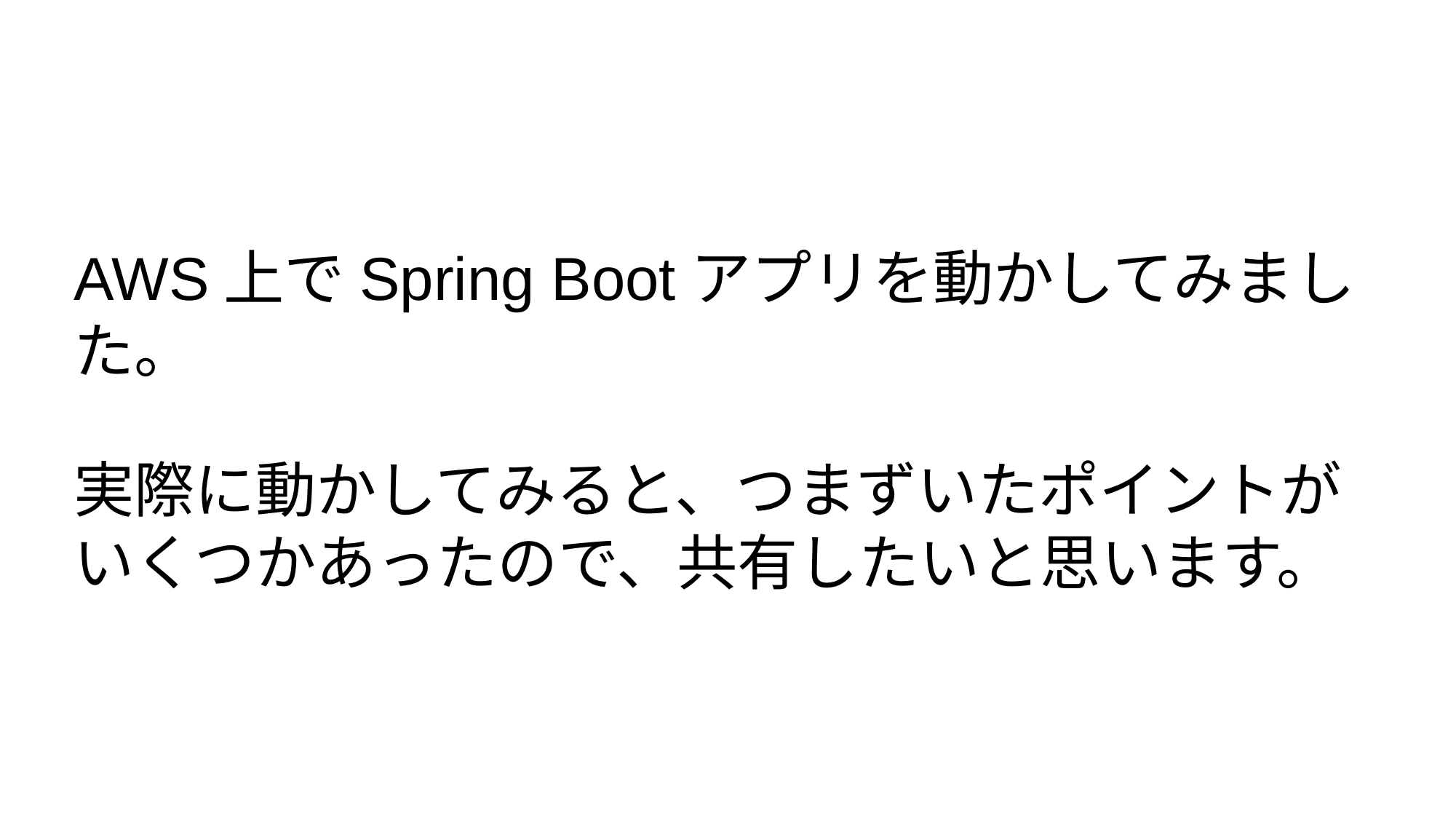

AWS上でSpring Bootアプリを動かしてみました。
実際に動かしてみると、つまずいたポイントがいくつかあったので、共有したいと思います。